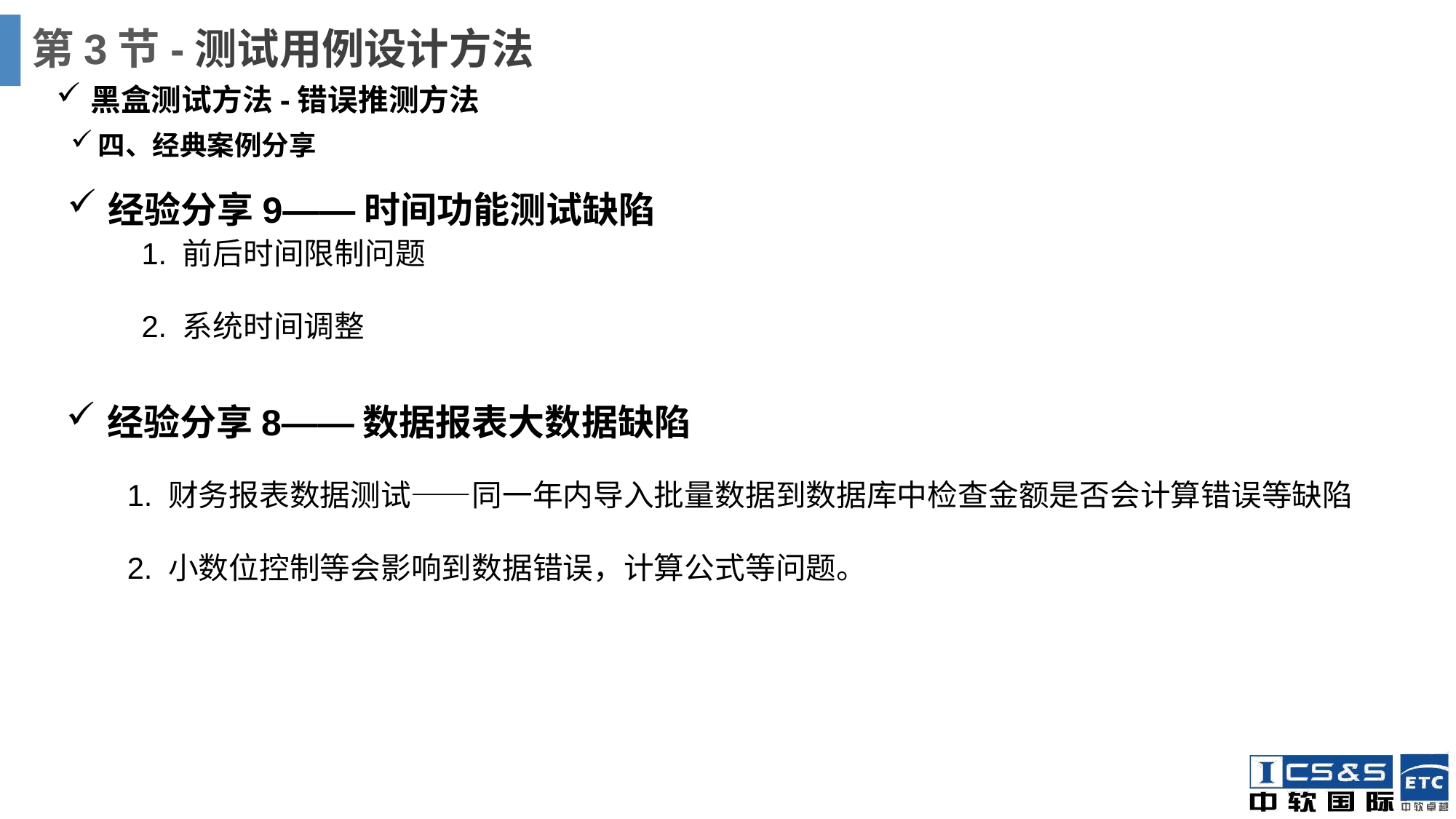

# 第3节-测试用例设计方法
黑盒测试方法-错误推测方法
四、经典案例分享
经验分享9——时间功能测试缺陷
1. 前后时间限制问题

2. 系统时间调整
经验分享8——数据报表大数据缺陷
1. 财务报表数据测试——同一年内导入批量数据到数据库中检查金额是否会计算错误等缺陷

2. 小数位控制等会影响到数据错误，计算公式等问题。